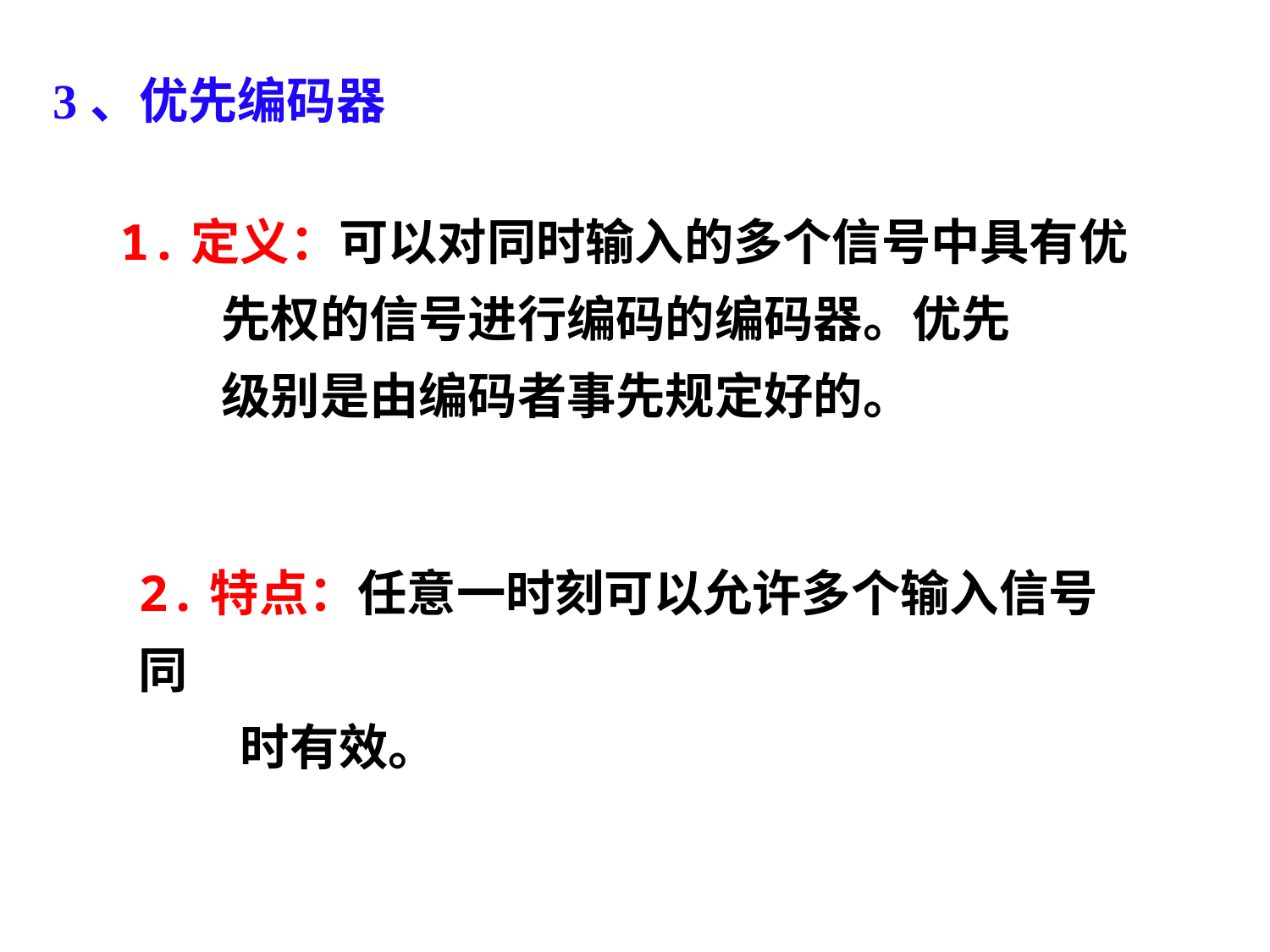

# 3、优先编码器
1.定义：可以对同时输入的多个信号中具有优
        先权的信号进行编码的编码器。优先
        级别是由编码者事先规定好的。
2.特点：任意一时刻可以允许多个输入信号同
        时有效。